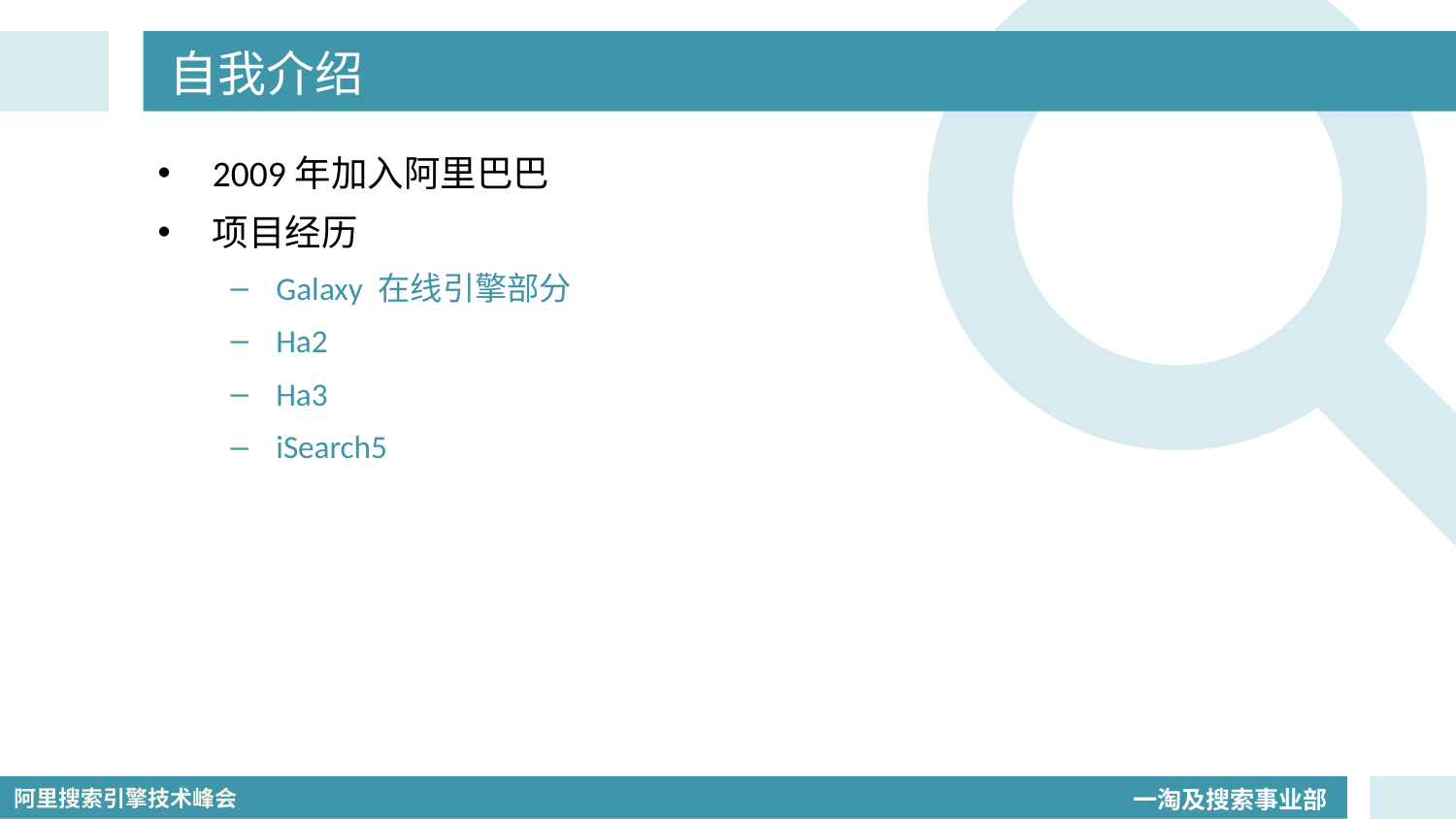

# 自我介绍
2009年加入阿里巴巴
项目经历
Galaxy 在线引擎部分
Ha2
Ha3
iSearch5